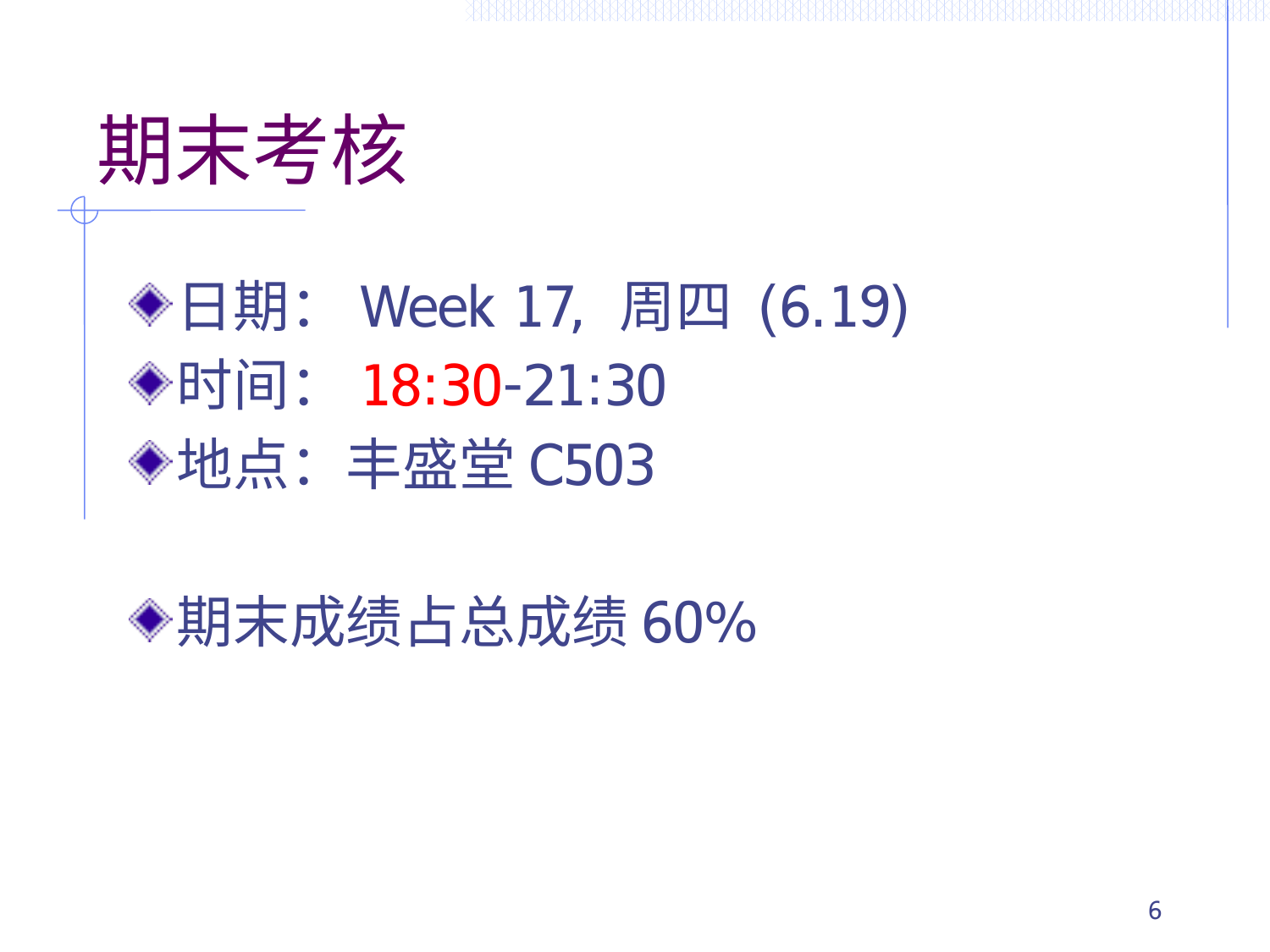

# 期末考核
日期：Week 17, 周四 (6.19)
时间：18:30-21:30
地点：丰盛堂C503

期末成绩占总成绩60%
6